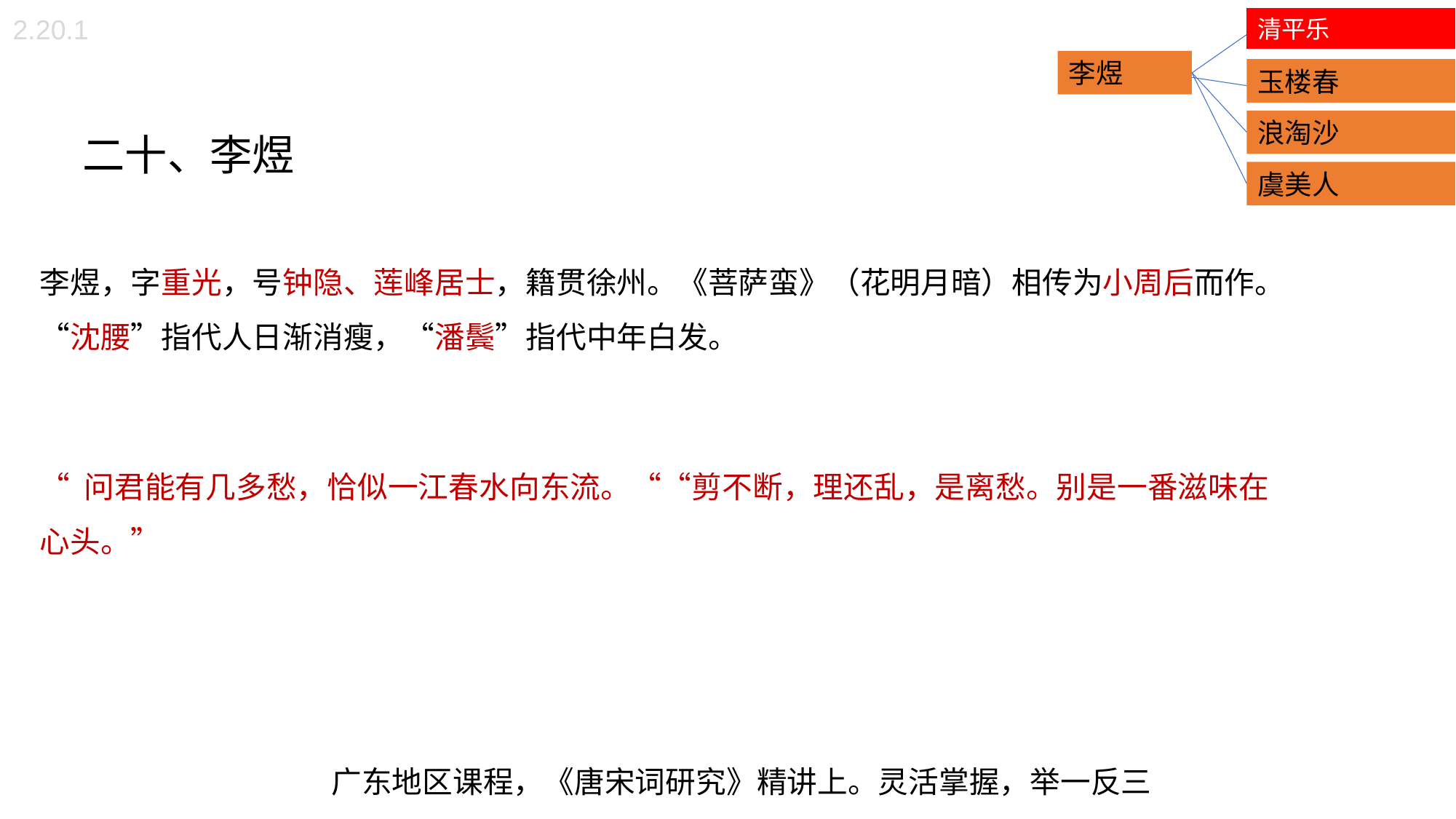

2.20.1
清平乐
李煜
玉楼春
      二十、李煜

李煜，字重光，号钟隐、莲峰居士，籍贯徐州。《菩萨蛮》（花明月暗）相传为小周后而作。“沈腰”指代人日渐消瘦，“潘鬓”指代中年白发。

“ 问君能有几多愁，恰似一江春水向东流。““剪不断，理还乱，是离愁。别是一番滋味在心头。”
浪淘沙
虞美人
广东地区课程，《唐宋词研究》精讲上。灵活掌握，举一反三